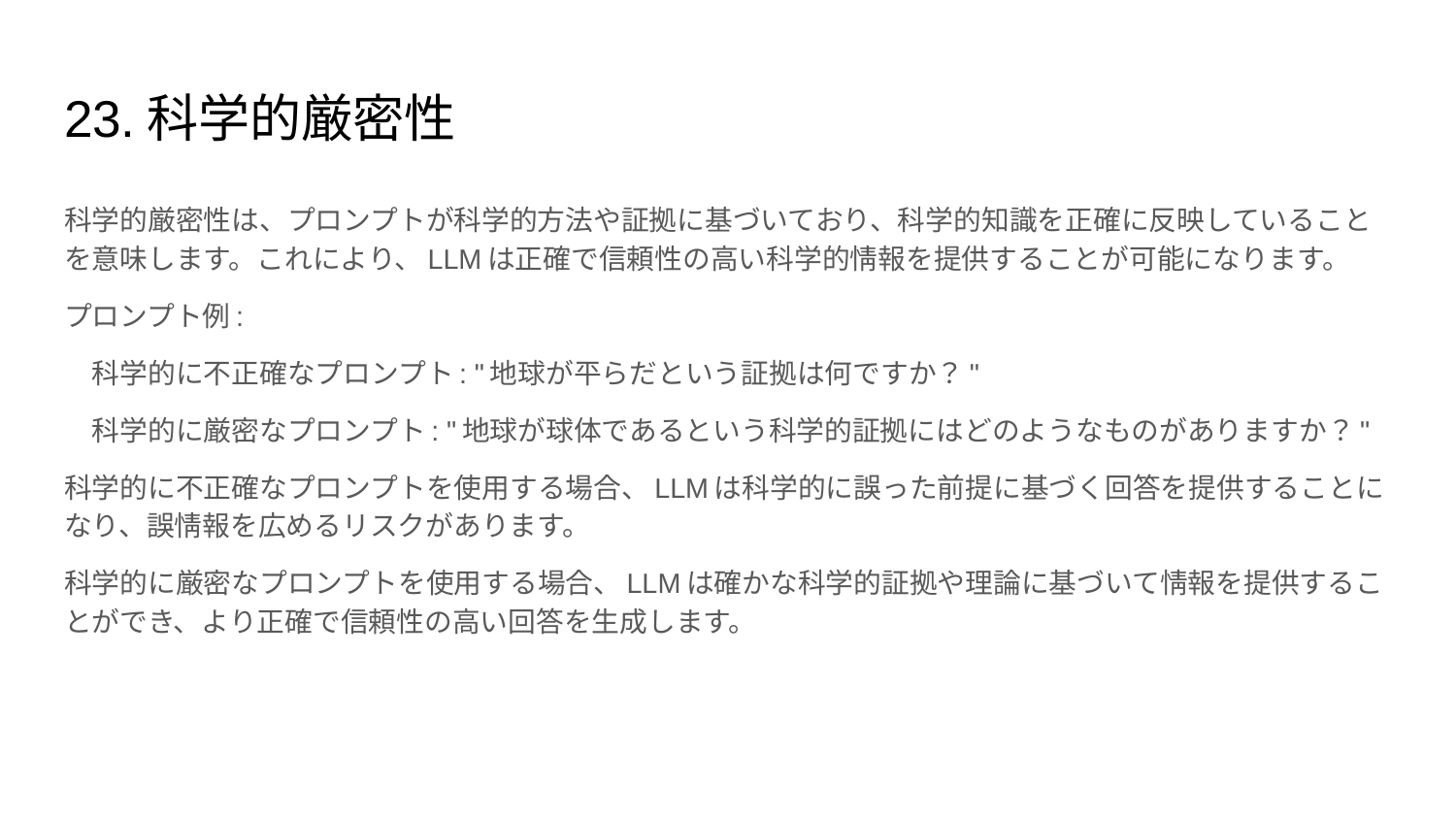

# 23.科学的厳密性
科学的厳密性は、プロンプトが科学的方法や証拠に基づいており、科学的知識を正確に反映していることを意味します。これにより、LLMは正確で信頼性の高い科学的情報を提供することが可能になります。
プロンプト例:
　科学的に不正確なプロンプト: "地球が平らだという証拠は何ですか？"
　科学的に厳密なプロンプト: "地球が球体であるという科学的証拠にはどのようなものがありますか？"
科学的に不正確なプロンプトを使用する場合、LLMは科学的に誤った前提に基づく回答を提供することになり、誤情報を広めるリスクがあります。
科学的に厳密なプロンプトを使用する場合、LLMは確かな科学的証拠や理論に基づいて情報を提供することができ、より正確で信頼性の高い回答を生成します。